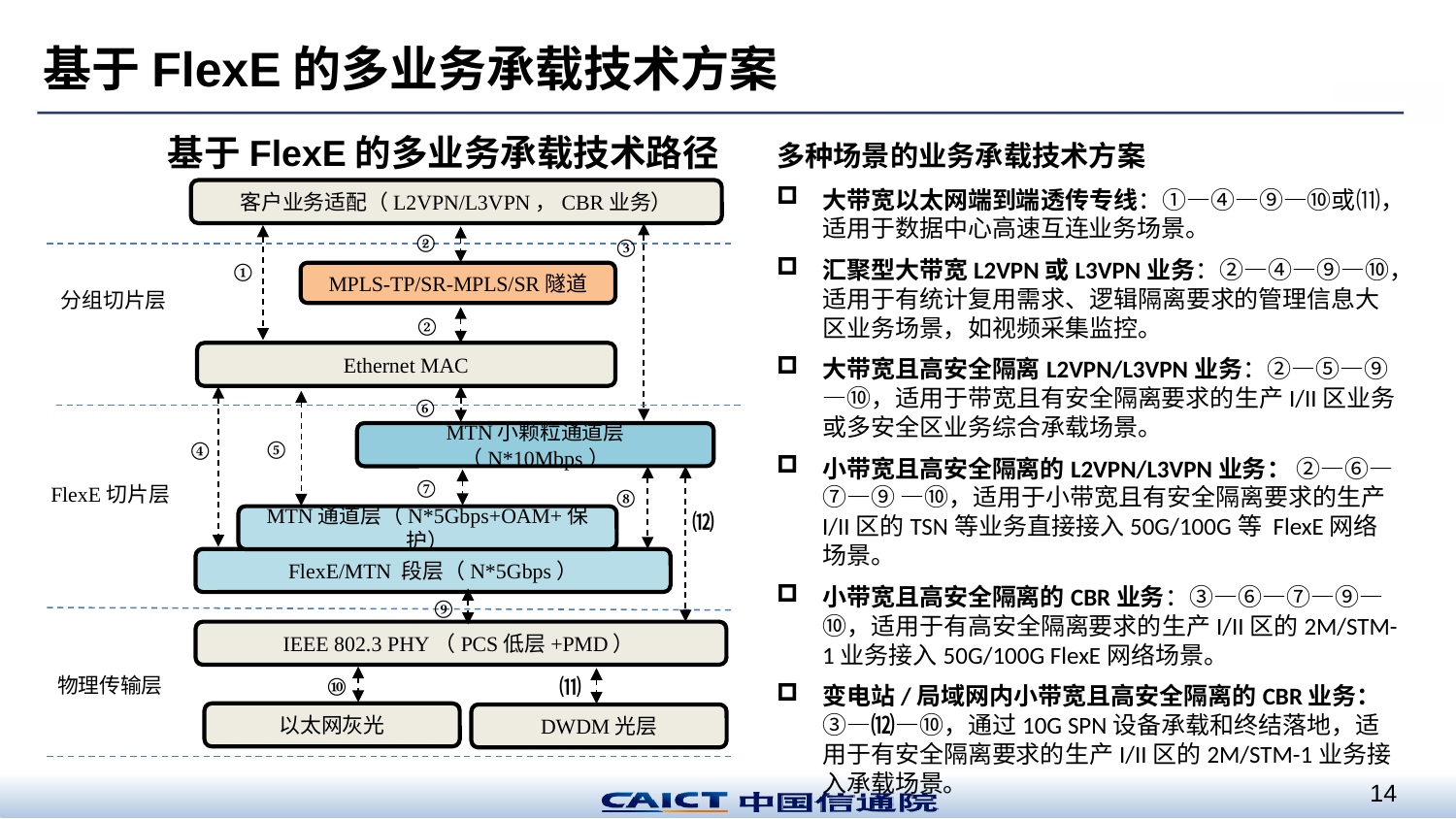

基于FlexE的多业务承载技术方案
基于FlexE的多业务承载技术路径
多种场景的业务承载技术方案
大带宽以太网端到端透传专线：①—④—⑨—⑩或⑾，适用于数据中心高速互连业务场景。
汇聚型大带宽L2VPN或L3VPN业务：②—④—⑨—⑩，适用于有统计复用需求、逻辑隔离要求的管理信息大区业务场景，如视频采集监控。
大带宽且高安全隔离L2VPN/L3VPN业务：②—⑤—⑨—⑩，适用于带宽且有安全隔离要求的生产I/II区业务或多安全区业务综合承载场景。
小带宽且高安全隔离的L2VPN/L3VPN业务： ②—⑥—⑦—⑨ —⑩，适用于小带宽且有安全隔离要求的生产I/II区的TSN等业务直接接入50G/100G等 FlexE网络场景。
小带宽且高安全隔离的CBR业务：③—⑥—⑦—⑨—⑩，适用于有高安全隔离要求的生产I/II区的2M/STM-1业务接入50G/100G FlexE网络场景。
变电站/局域网内小带宽且高安全隔离的CBR业务：③—⑿—⑩，通过10G SPN设备承载和终结落地，适用于有安全隔离要求的生产I/II区的2M/STM-1业务接入承载场景。
客户业务适配（L2VPN/L3VPN，CBR业务）
②
③
①
MPLS-TP/SR-MPLS/SR隧道
分组切片层
②
Ethernet MAC
⑥
⑤
MTN小颗粒通道层（N*10Mbps）
④
⑦
FlexE切片层
⑧
⑿
MTN通道层（N*5Gbps+OAM+保护）
FlexE/MTN 段层（N*5Gbps）
⑨
IEEE 802.3 PHY（PCS低层+PMD）
物理传输层
⑩
⑾
以太网灰光
DWDM光层